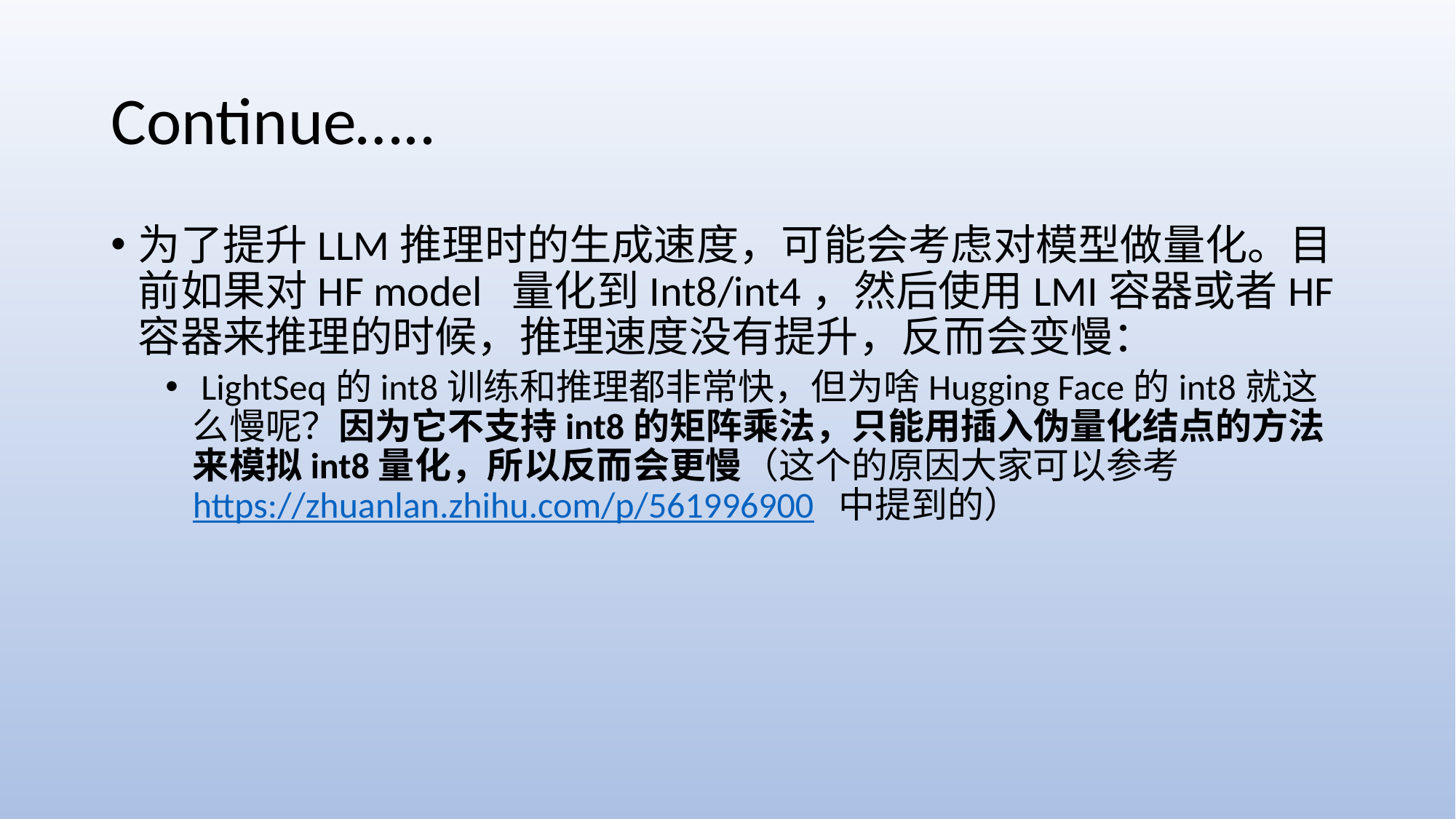

# Continue…..
为了提升LLM推理时的生成速度，可能会考虑对模型做量化。目前如果对HF model  量化到Int8/int4，然后使用LMI容器或者HF容器来推理的时候，推理速度没有提升，反而会变慢：
 LightSeq的int8训练和推理都非常快，但为啥Hugging Face的int8就这么慢呢？因为它不支持int8的矩阵乘法，只能用插入伪量化结点的方法来模拟int8量化，所以反而会更慢（这个的原因大家可以参考 https://zhuanlan.zhihu.com/p/561996900  中提到的）